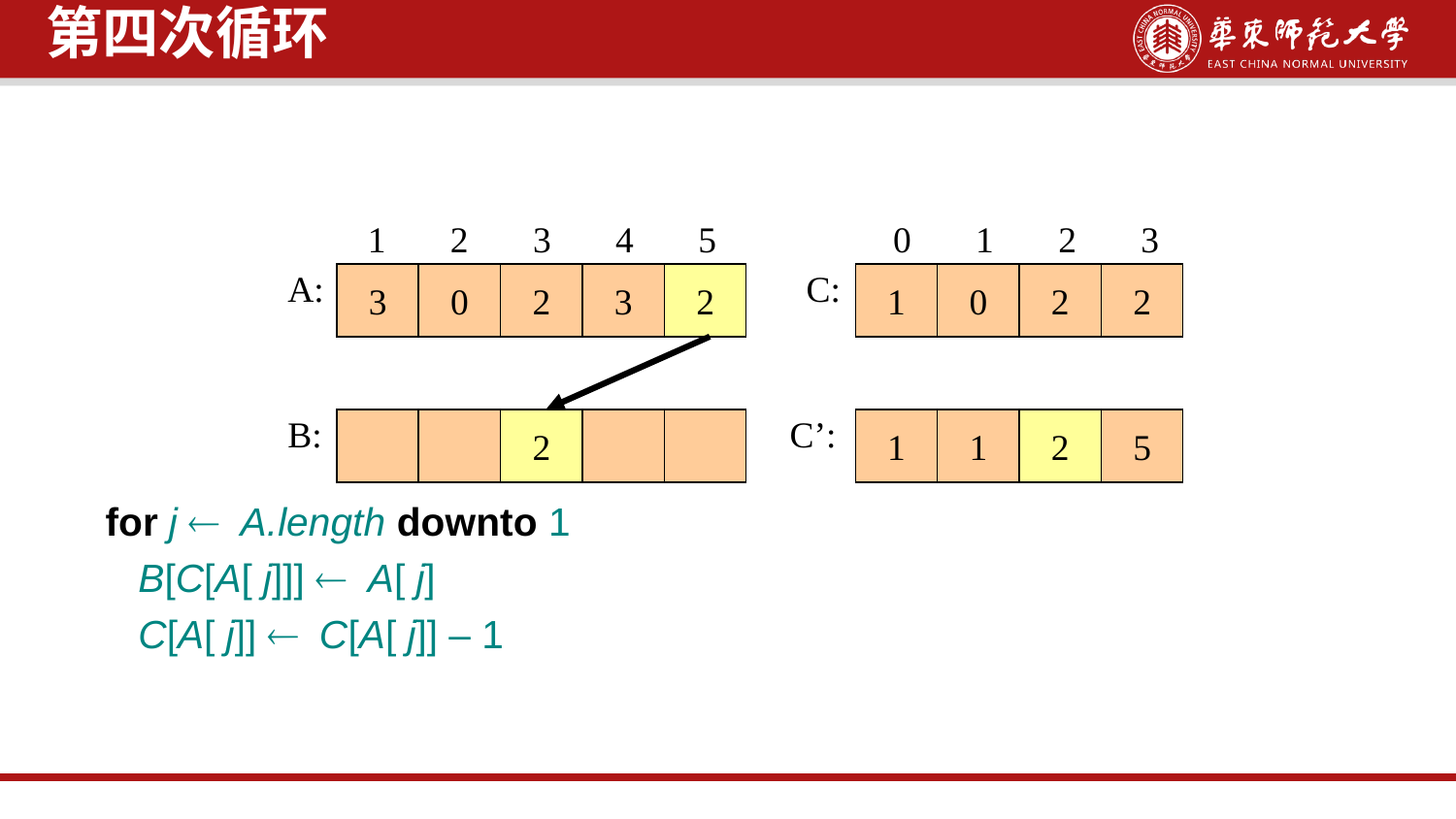

第四次循环

for j ← A.length downto 1
   B[C[A[ j]]] ← A[ j]
   C[A[ j]] ← C[A[ j]] – 1
  1       2       3       4       5
A:
3
0
2
3
2

B:

2

  0       1       2       3
C:
1
0
2
2
C’:
1
1
2
5